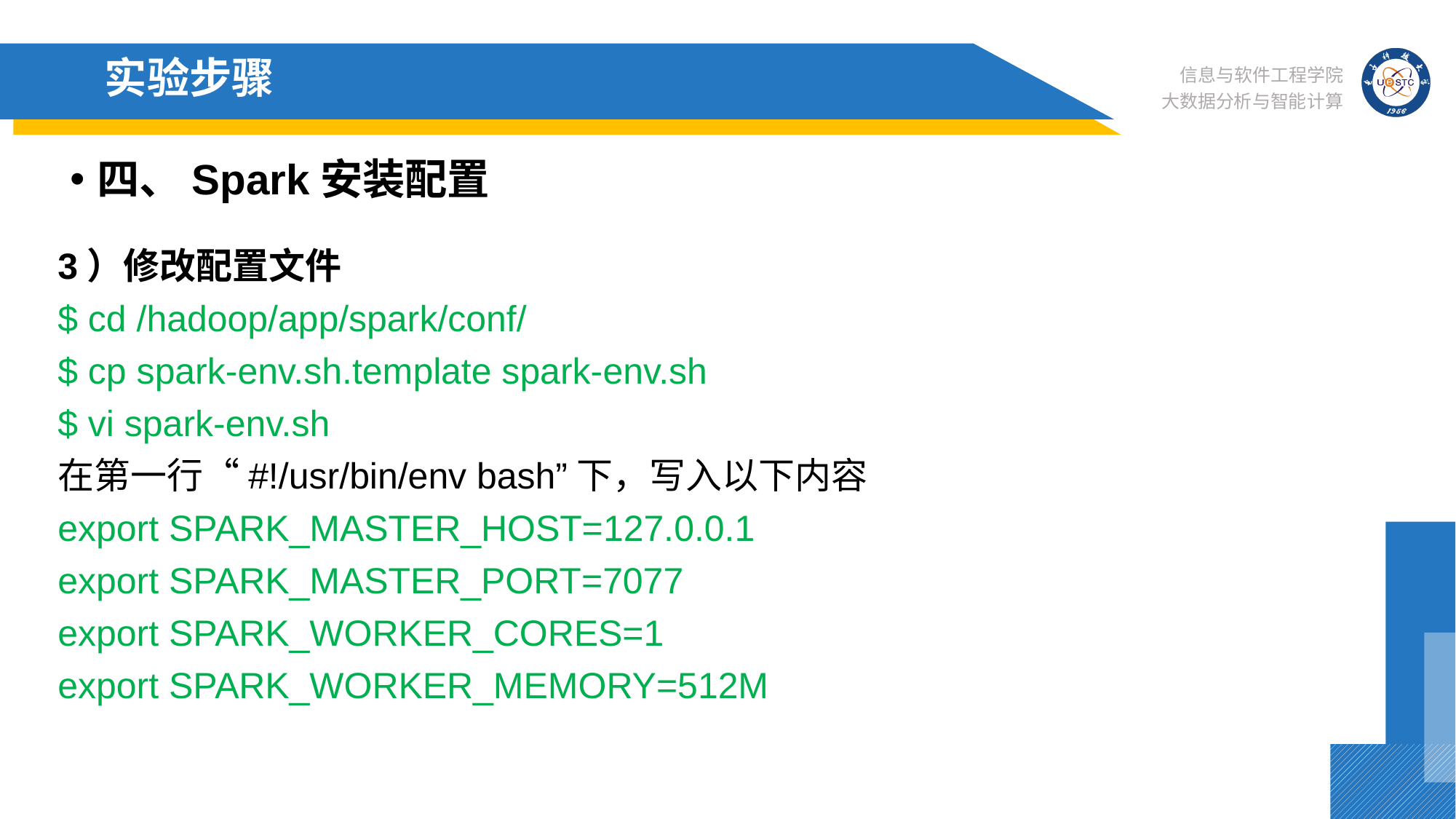

# 实验步骤
四、Spark安装配置

3）修改配置文件
$ cd /hadoop/app/spark/conf/
$ cp spark-env.sh.template spark-env.sh
$ vi spark-env.sh
在第一行“#!/usr/bin/env bash”下，写入以下内容
export SPARK_MASTER_HOST=127.0.0.1
export SPARK_MASTER_PORT=7077
export SPARK_WORKER_CORES=1
export SPARK_WORKER_MEMORY=512M